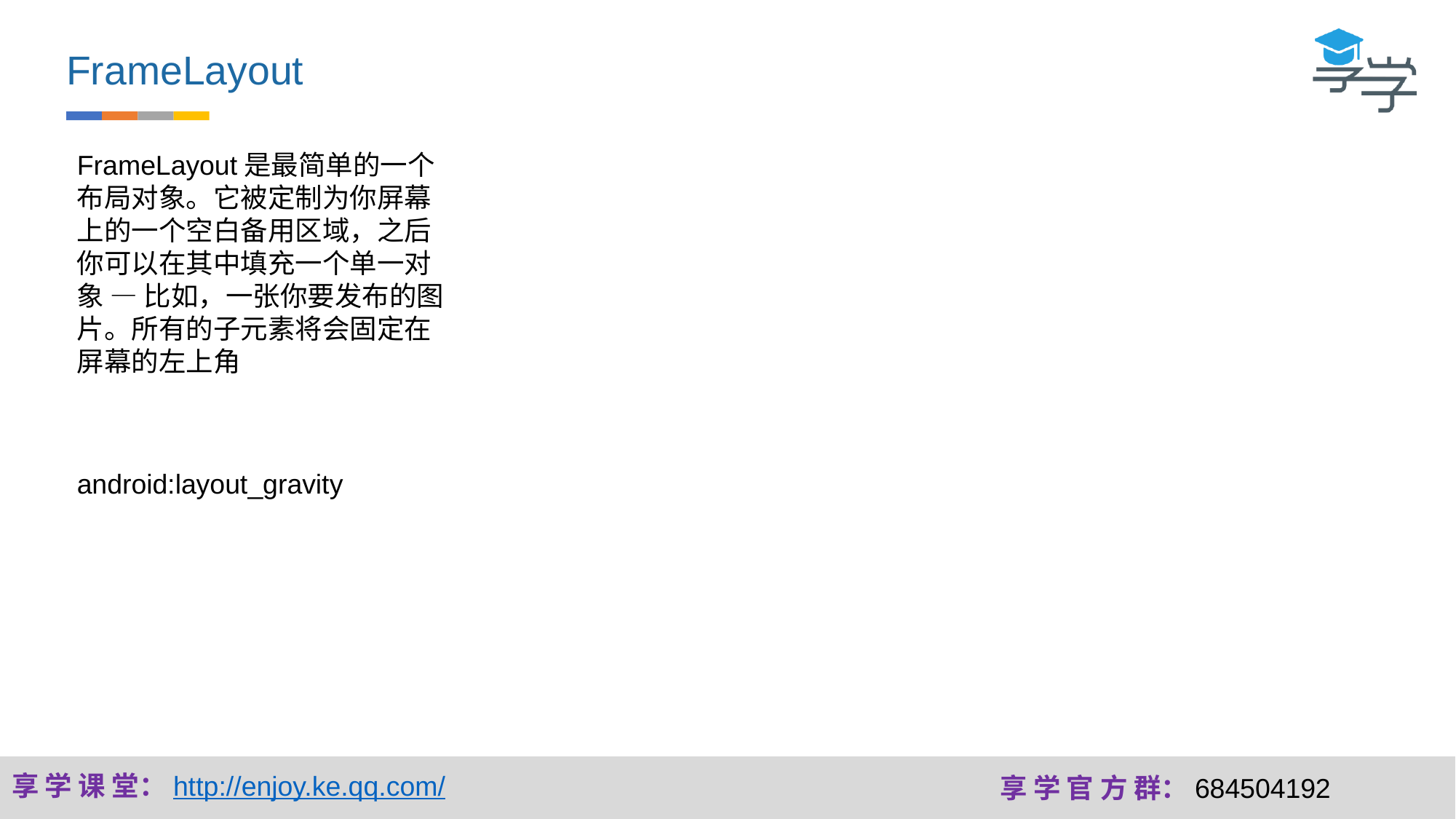

FrameLayout

FrameLayout是最简单的一个布局对象。它被定制为你屏幕上的一个空白备用区域，之后你可以在其中填充一个单一对象 — 比如，一张你要发布的图片。所有的子元素将会固定在屏幕的左上角
android:layout_gravity